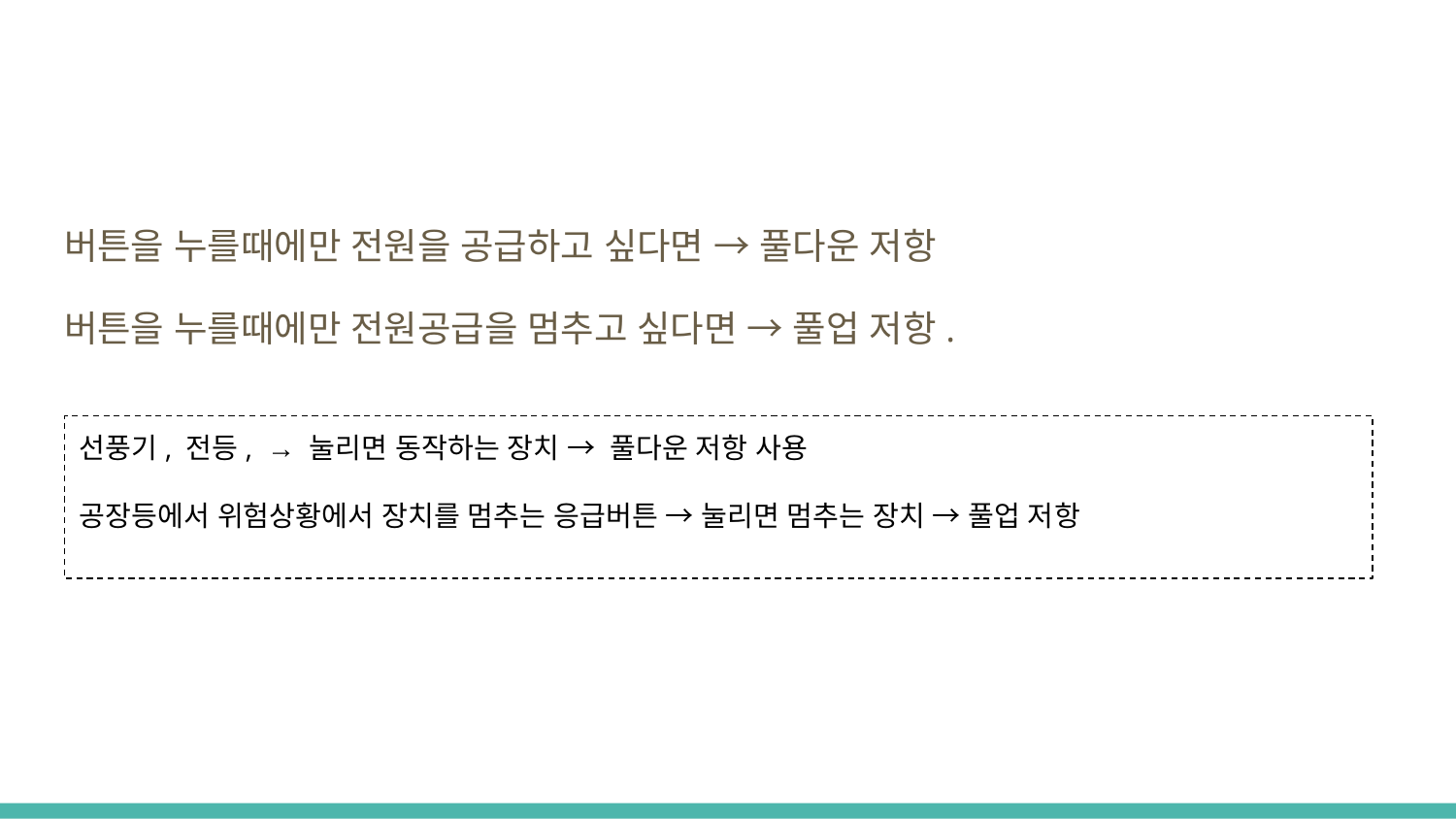

#
버튼을 누를때에만 전원을 공급하고 싶다면 → 풀다운 저항
버튼을 누를때에만 전원공급을 멈추고 싶다면 → 풀업 저항.
선풍기, 전등,  → 눌리면 동작하는 장치 →  풀다운 저항 사용

공장등에서 위험상황에서 장치를 멈추는 응급버튼 → 눌리면 멈추는 장치 → 풀업 저항